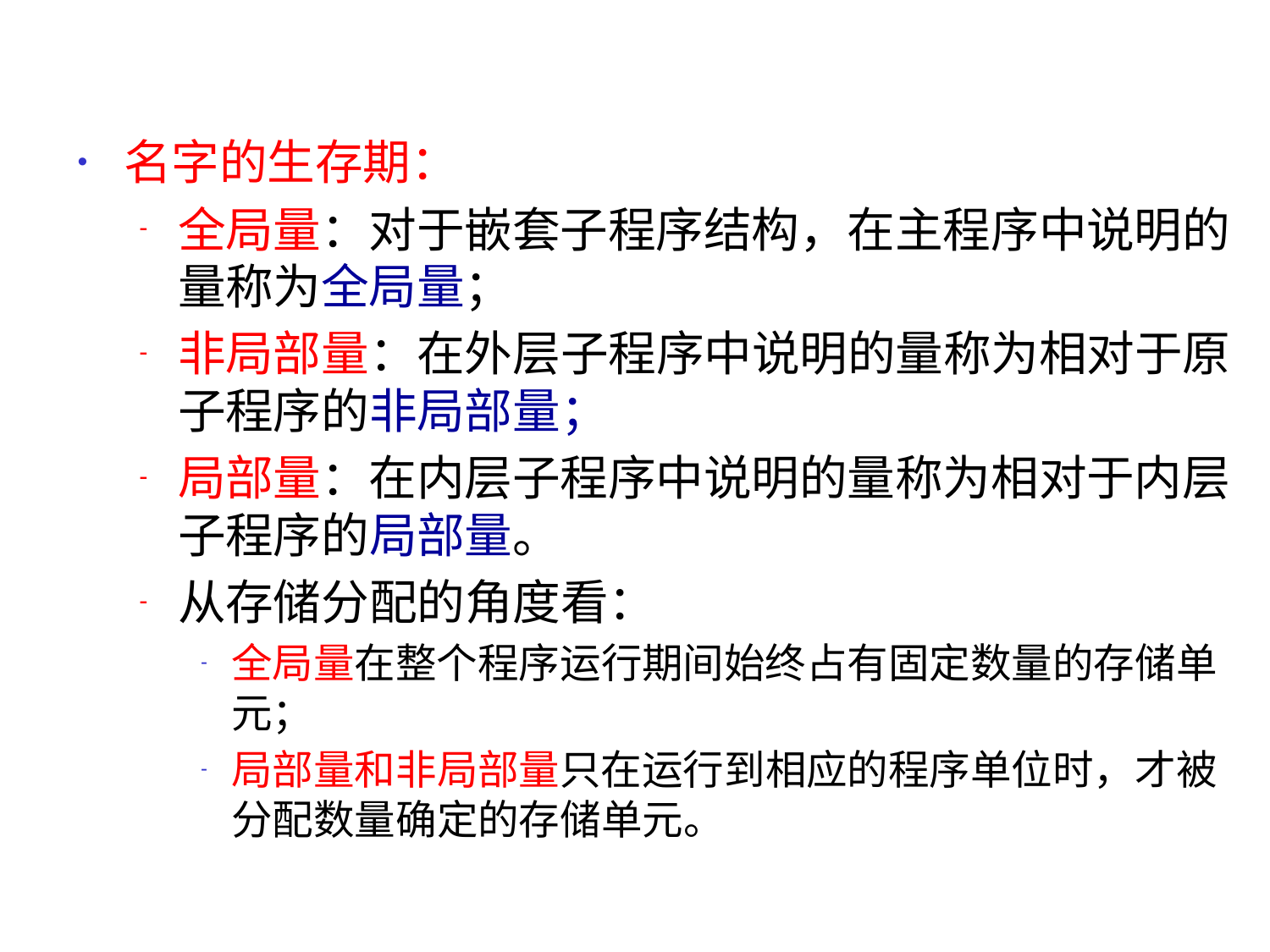

名字的生存期：
全局量：对于嵌套子程序结构，在主程序中说明的量称为全局量；
非局部量：在外层子程序中说明的量称为相对于原子程序的非局部量；
局部量：在内层子程序中说明的量称为相对于内层子程序的局部量。
从存储分配的角度看：
全局量在整个程序运行期间始终占有固定数量的存储单元；
局部量和非局部量只在运行到相应的程序单位时，才被分配数量确定的存储单元。
7